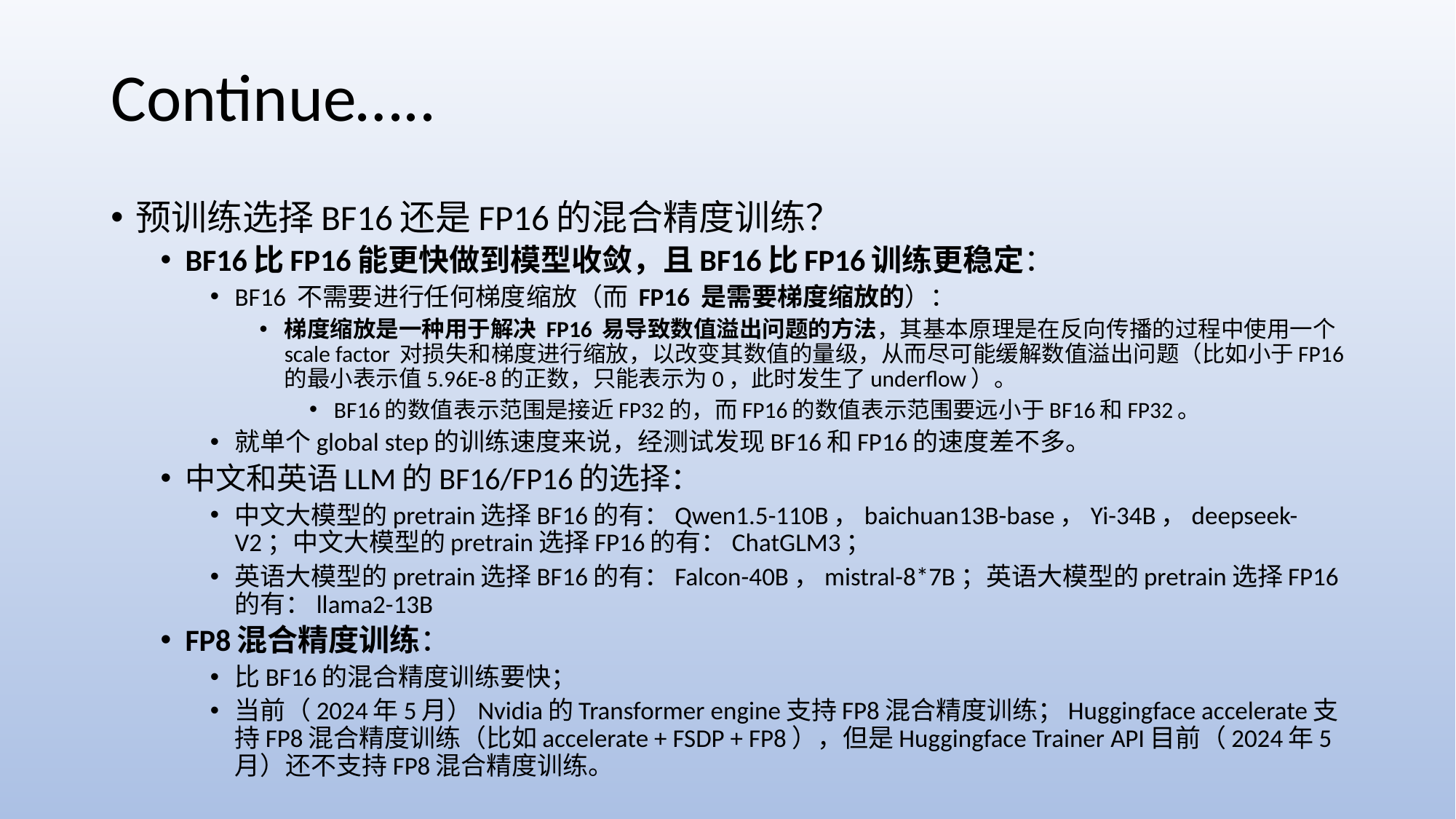

# Continue…..
预训练选择BF16还是FP16的混合精度训练？
BF16比FP16能更快做到模型收敛，且BF16比FP16训练更稳定：
BF16 不需要进行任何梯度缩放（而 FP16 是需要梯度缩放的）：
梯度缩放是一种用于解决 FP16 易导致数值溢出问题的方法，其基本原理是在反向传播的过程中使用一个 scale factor 对损失和梯度进行缩放，以改变其数值的量级，从而尽可能缓解数值溢出问题（比如小于FP16的最小表示值5.96E-8的正数，只能表示为0，此时发生了underflow）。
BF16的数值表示范围是接近FP32的，而FP16的数值表示范围要远小于BF16和FP32。
就单个global step的训练速度来说，经测试发现BF16和FP16的速度差不多。
中文和英语LLM的BF16/FP16的选择：
中文大模型的pretrain选择BF16的有：Qwen1.5-110B，baichuan13B-base，Yi-34B，deepseek-V2；中文大模型的pretrain选择FP16的有：ChatGLM3；
英语大模型的pretrain选择BF16的有：Falcon-40B，mistral-8*7B；英语大模型的pretrain选择FP16的有：llama2-13B
FP8混合精度训练：
比BF16的混合精度训练要快；
当前（2024年5月）Nvidia的Transformer engine支持FP8混合精度训练；Huggingface accelerate支持FP8混合精度训练（比如accelerate + FSDP + FP8），但是Huggingface Trainer API目前（2024年5月）还不支持FP8混合精度训练。